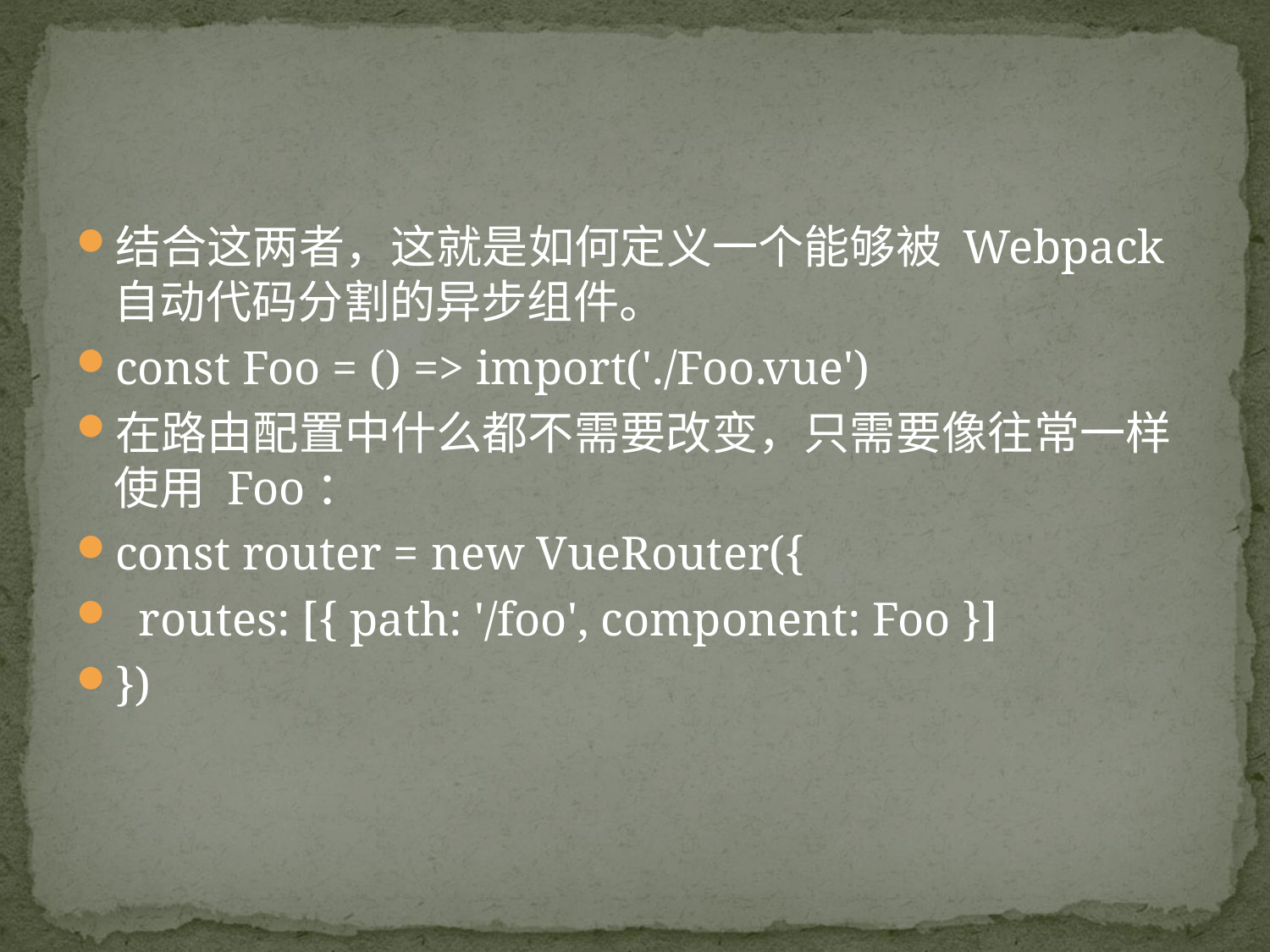

#
结合这两者，这就是如何定义一个能够被 Webpack 自动代码分割的异步组件。
const Foo = () => import('./Foo.vue')
在路由配置中什么都不需要改变，只需要像往常一样使用 Foo：
const router = new VueRouter({
  routes: [{ path: '/foo', component: Foo }]
})